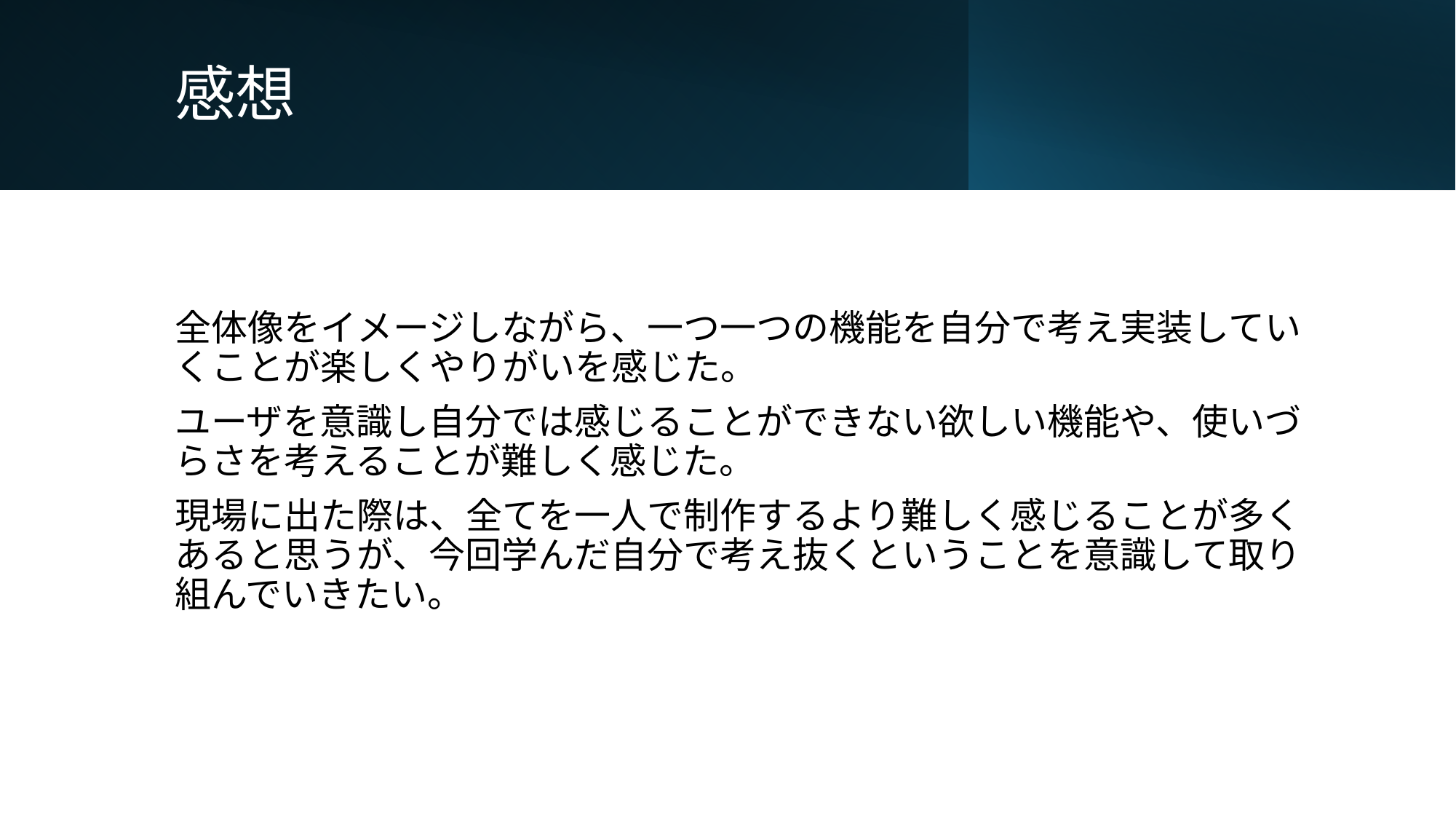

# 感想
全体像をイメージしながら、一つ一つの機能を自分で考え実装していくことが楽しくやりがいを感じた。
ユーザを意識し自分では感じることができない欲しい機能や、使いづらさを考えることが難しく感じた。
現場に出た際は、全てを一人で制作するより難しく感じることが多くあると思うが、今回学んだ自分で考え抜くということを意識して取り組んでいきたい。